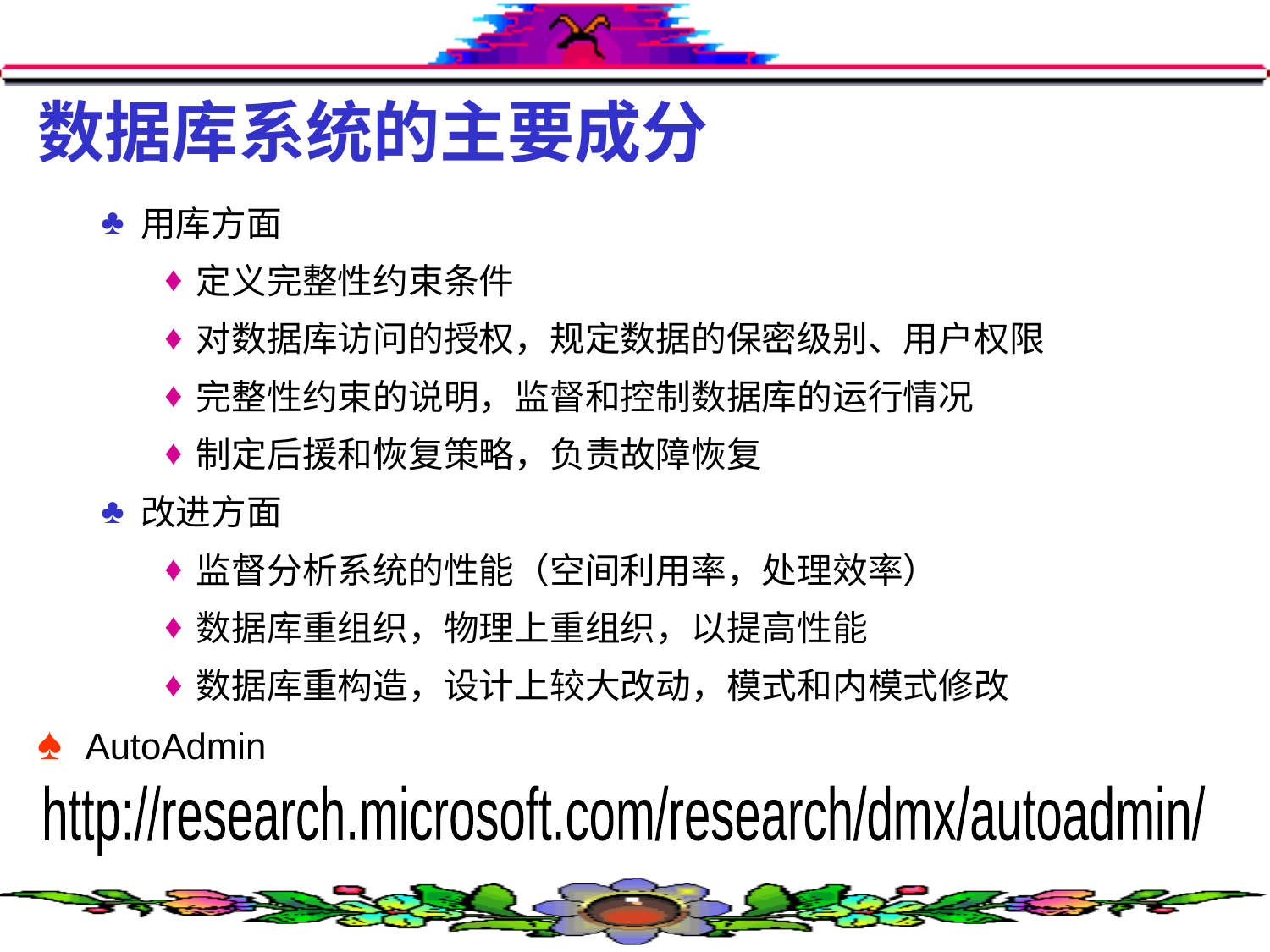

# 数据库系统的主要成分
用库方面
定义完整性约束条件
对数据库访问的授权，规定数据的保密级别、用户权限
完整性约束的说明，监督和控制数据库的运行情况
制定后援和恢复策略，负责故障恢复
改进方面
监督分析系统的性能（空间利用率，处理效率）
数据库重组织，物理上重组织，以提高性能
数据库重构造，设计上较大改动，模式和内模式修改
AutoAdmin
http://research.microsoft.com/research/dmx/autoadmin/